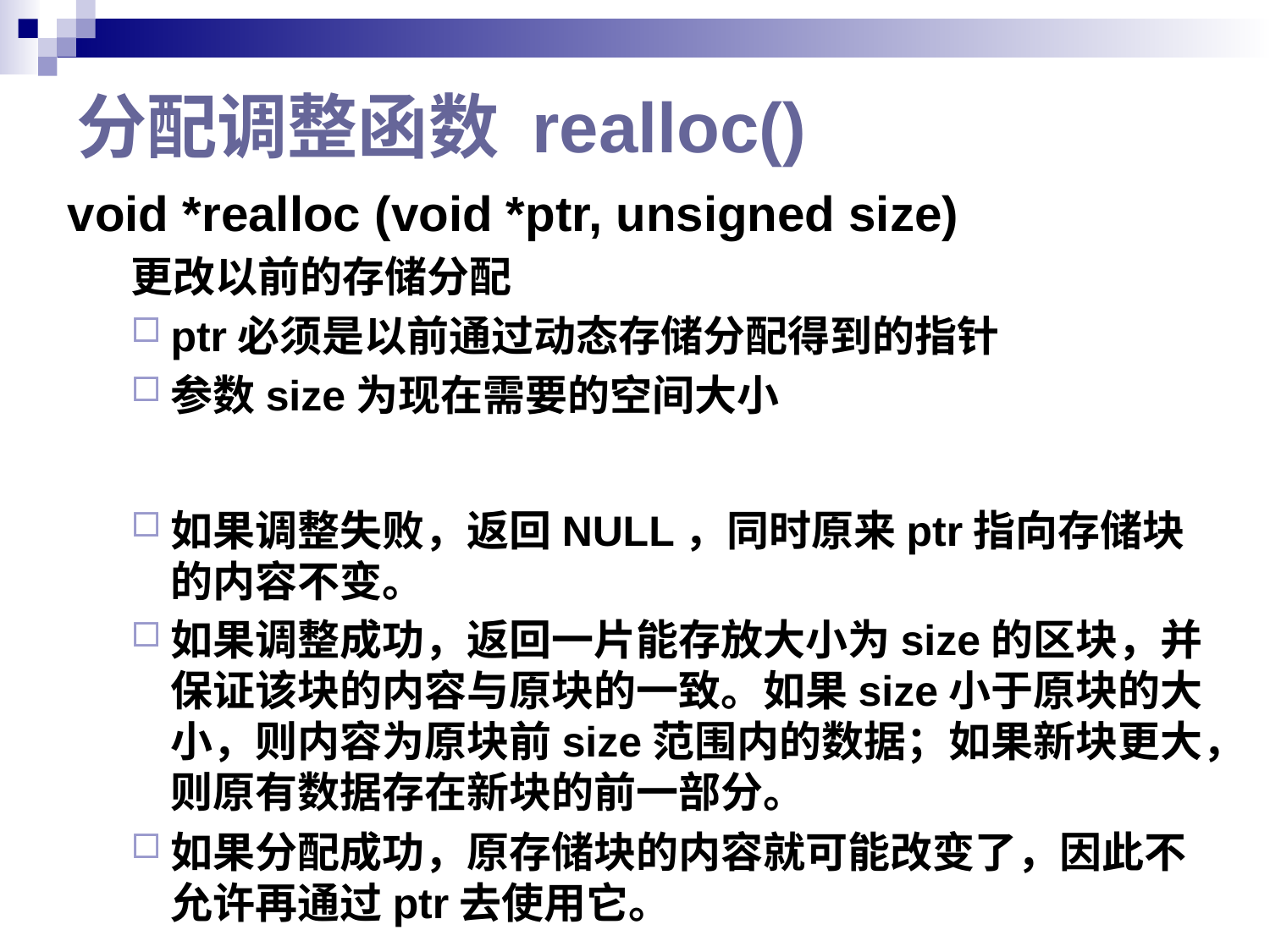

# 分配调整函数 realloc()
void *realloc (void *ptr, unsigned size)
更改以前的存储分配
ptr必须是以前通过动态存储分配得到的指针
参数size为现在需要的空间大小

如果调整失败，返回NULL，同时原来ptr指向存储块的内容不变。
如果调整成功，返回一片能存放大小为size的区块，并保证该块的内容与原块的一致。如果size小于原块的大小，则内容为原块前size范围内的数据；如果新块更大，则原有数据存在新块的前一部分。
如果分配成功，原存储块的内容就可能改变了，因此不允许再通过ptr去使用它。